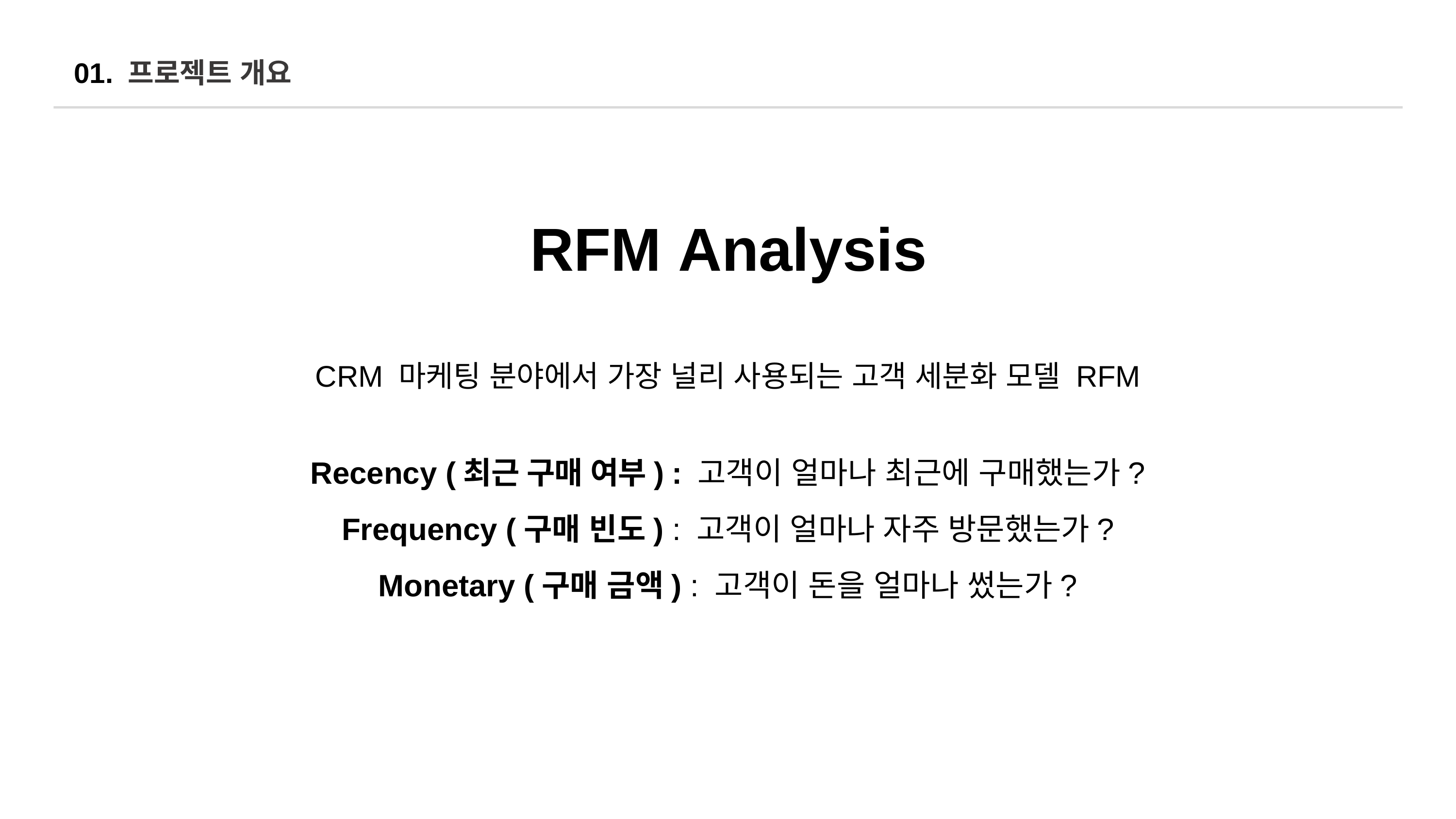

01. 프로젝트 개요

RFM Analysis
CRM 마케팅 분야에서 가장 널리 사용되는 고객 세분화 모델 RFM

Recency (최근 구매 여부) : 고객이 얼마나 최근에 구매했는가?

Frequency (구매 빈도) : 고객이 얼마나 자주 방문했는가?

Monetary (구매 금액) : 고객이 돈을 얼마나 썼는가?